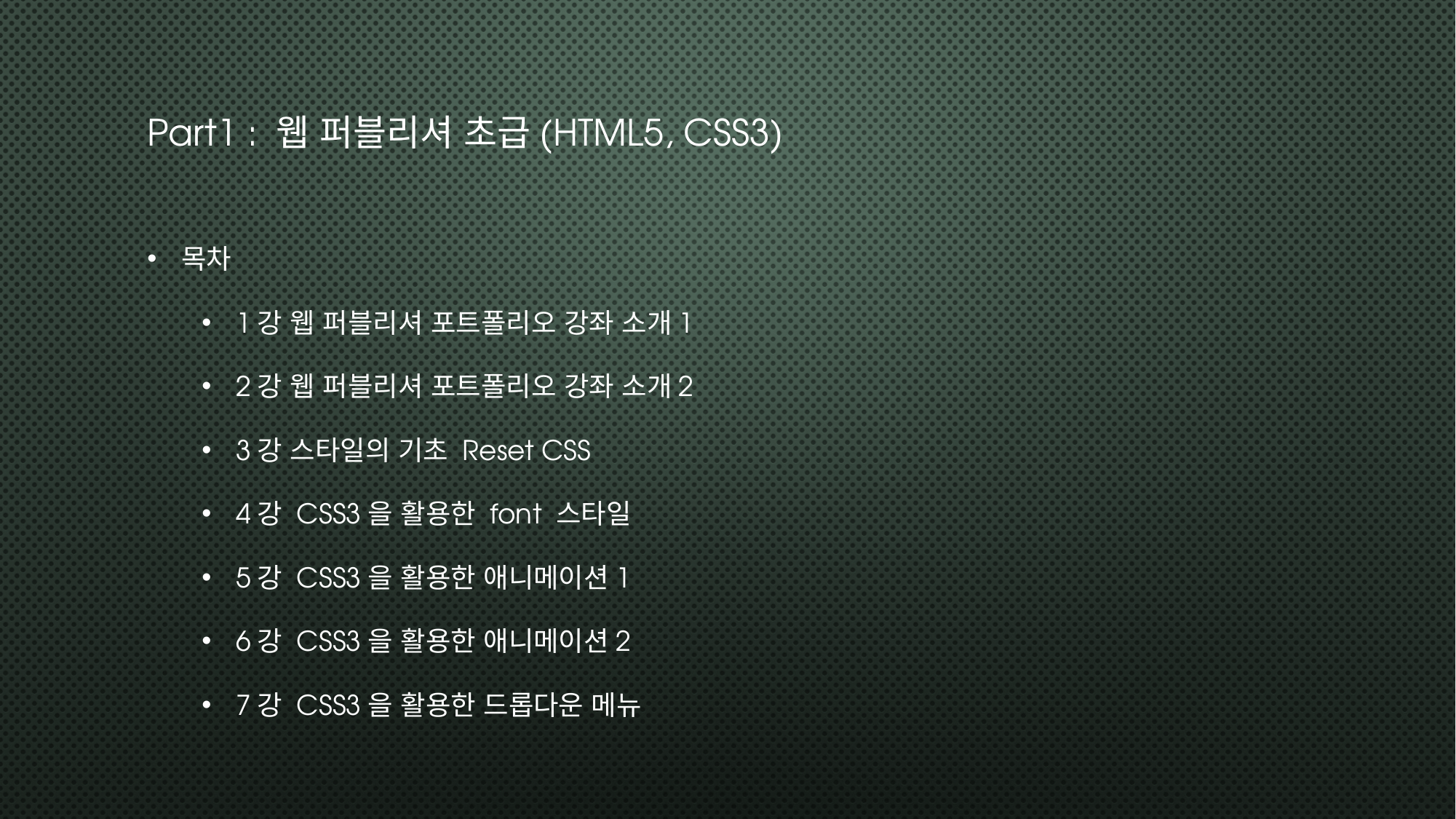

# Part1 : 웹 퍼블리셔 초급(HTML5, CSS3)
목차
1강 웹 퍼블리셔 포트폴리오 강좌 소개1
2강 웹 퍼블리셔 포트폴리오 강좌 소개2
3강 스타일의 기초 Reset CSS
4강 CSS3을 활용한 font 스타일
5강 CSS3을 활용한 애니메이션1
6강 CSS3을 활용한 애니메이션2
7강 CSS3을 활용한 드롭다운 메뉴